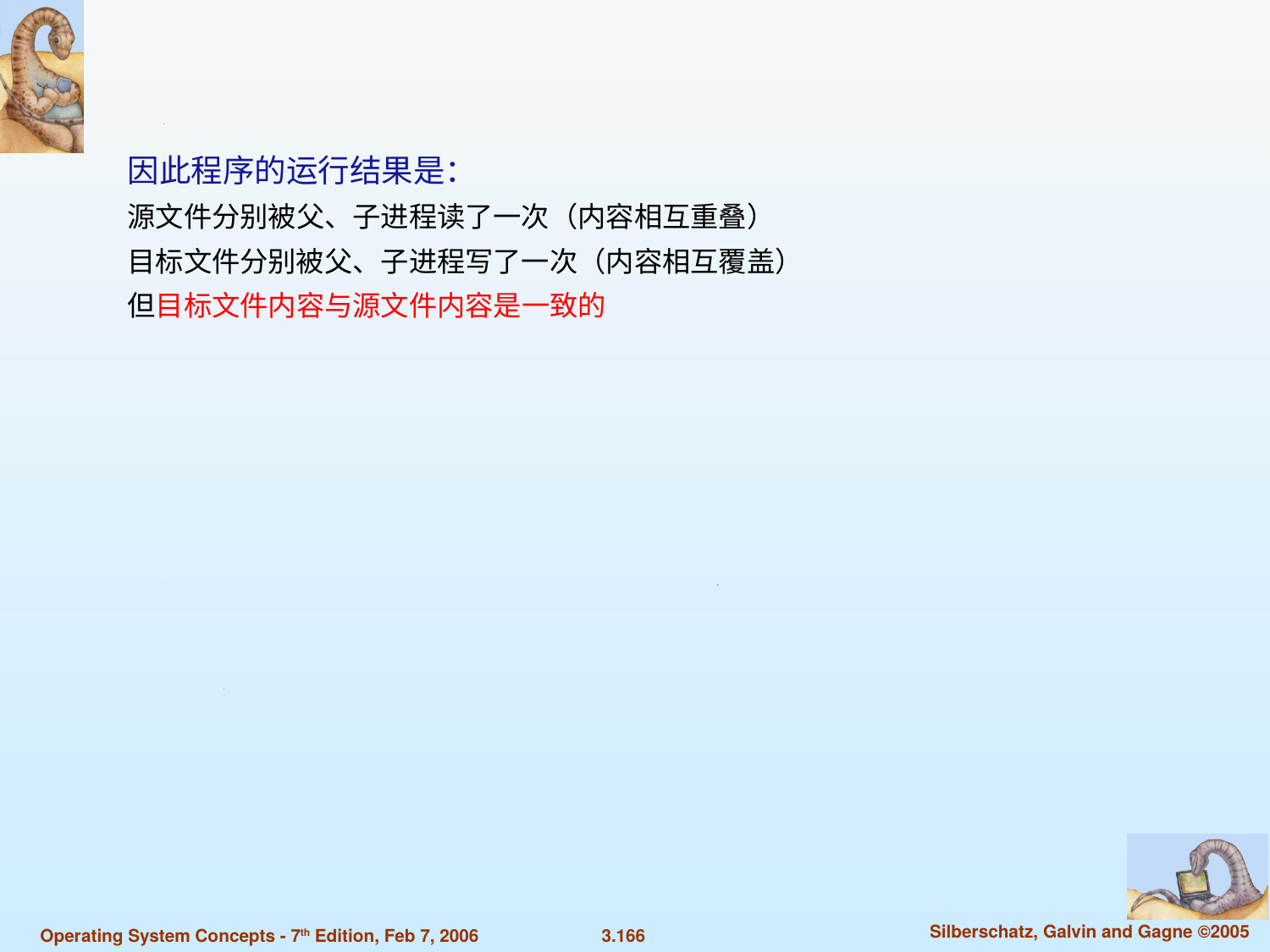

因此程序的运行结果是：
源文件分别被父、子进程读了一次（内容相互重叠）
目标文件分别被父、子进程写了一次（内容相互覆盖）
但目标文件内容与源文件内容是一致的